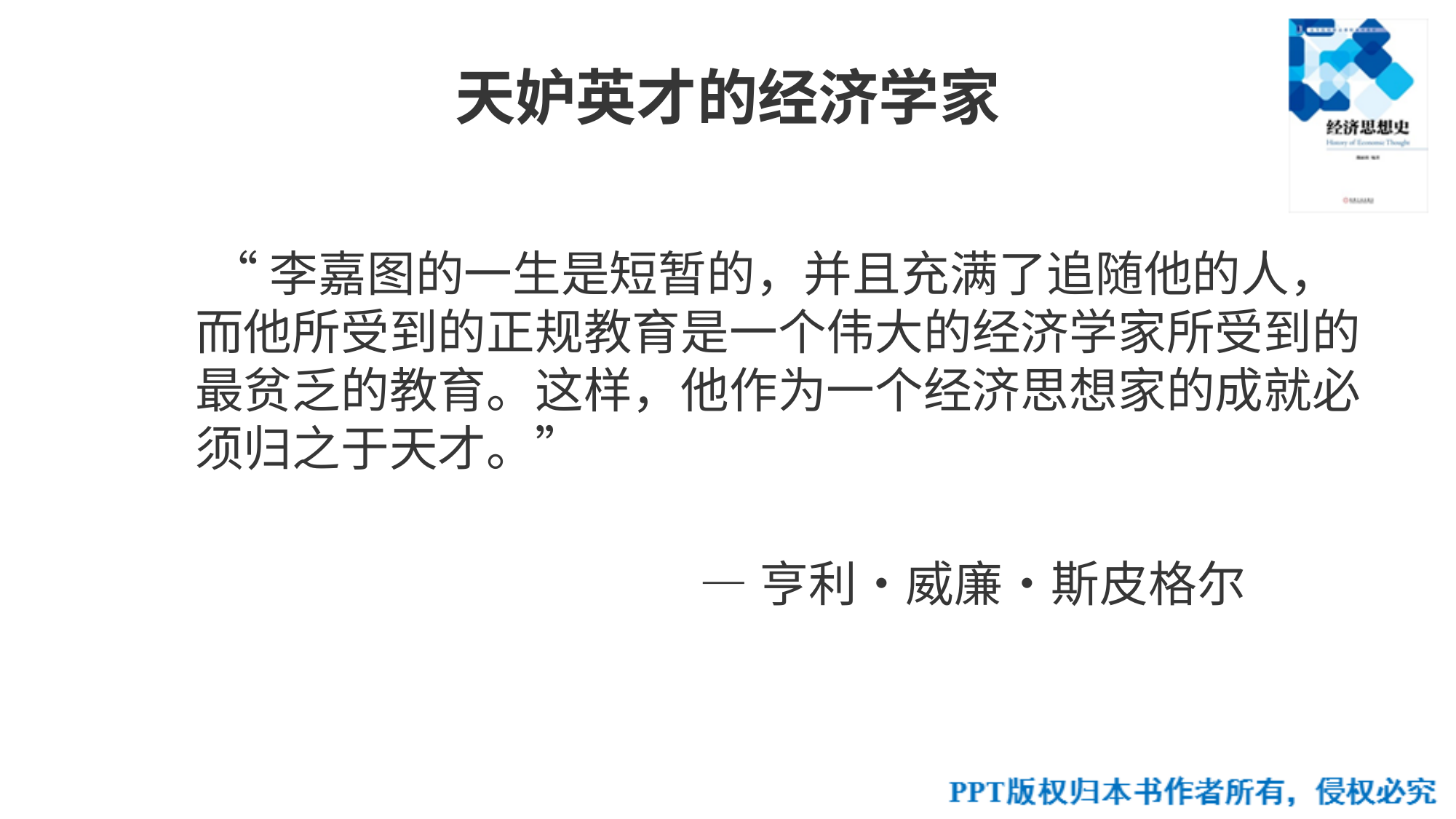

# 天妒英才的经济学家
     “李嘉图的一生是短暂的，并且充满了追随他的人，而他所受到的正规教育是一个伟大的经济学家所受到的最贫乏的教育。这样，他作为一个经济思想家的成就必须归之于天才。”

                                                  —亨利•威廉•斯皮格尔